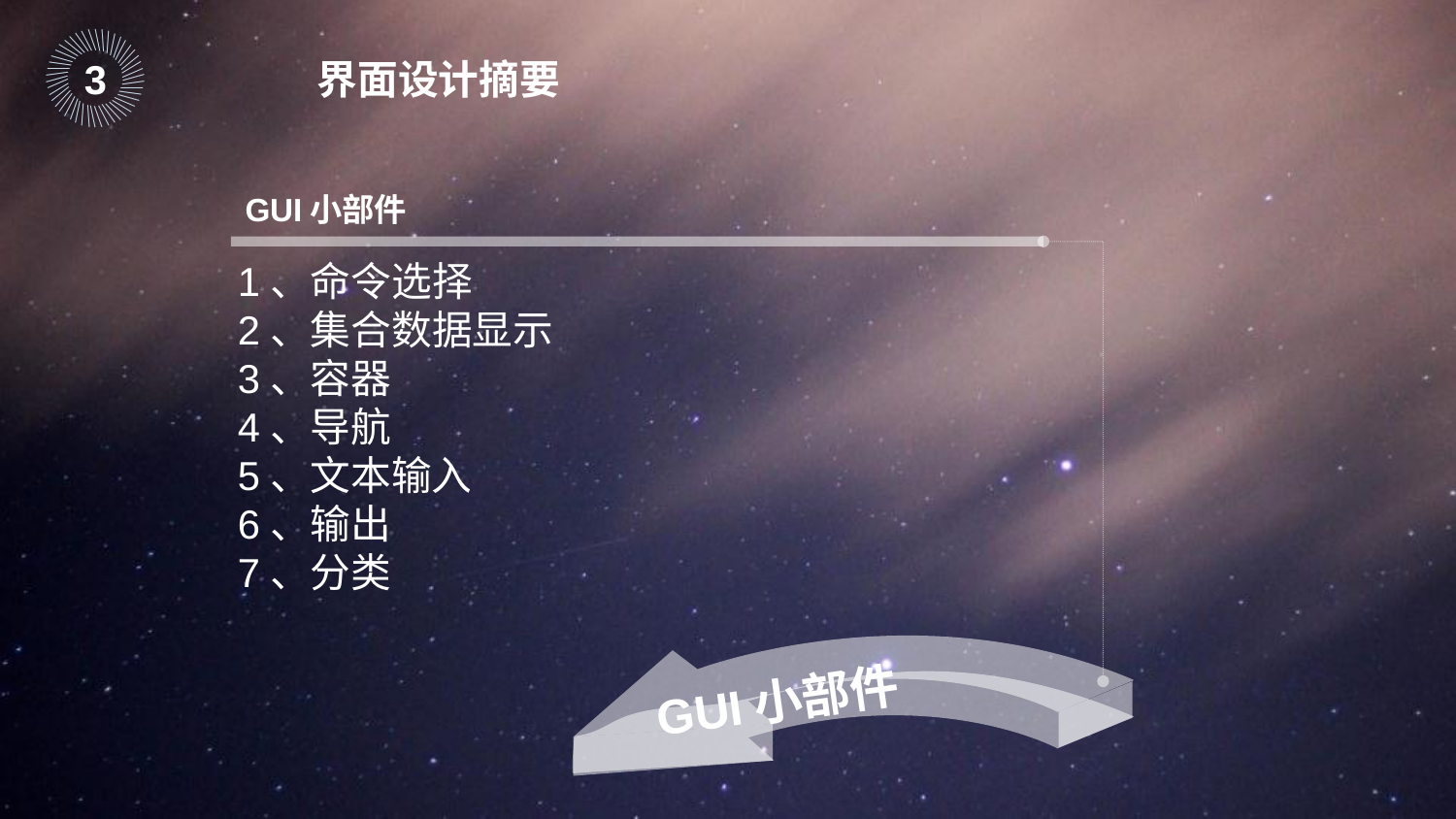

｜
｜
｜
｜
｜
｜
｜
｜
｜
｜
｜
｜
｜
｜
｜
｜
｜
｜
｜
｜
｜
｜
｜
｜
｜
｜
｜
｜
｜
｜
｜
｜
｜
｜
｜
｜
｜
｜
｜
｜
｜
｜
｜
｜
｜
｜
3
界面设计摘要
GUI小部件

1、命令选择
2、集合数据显示
3、容器
4、导航
5、文本输入
6、输出
7、分类

GUI小部件